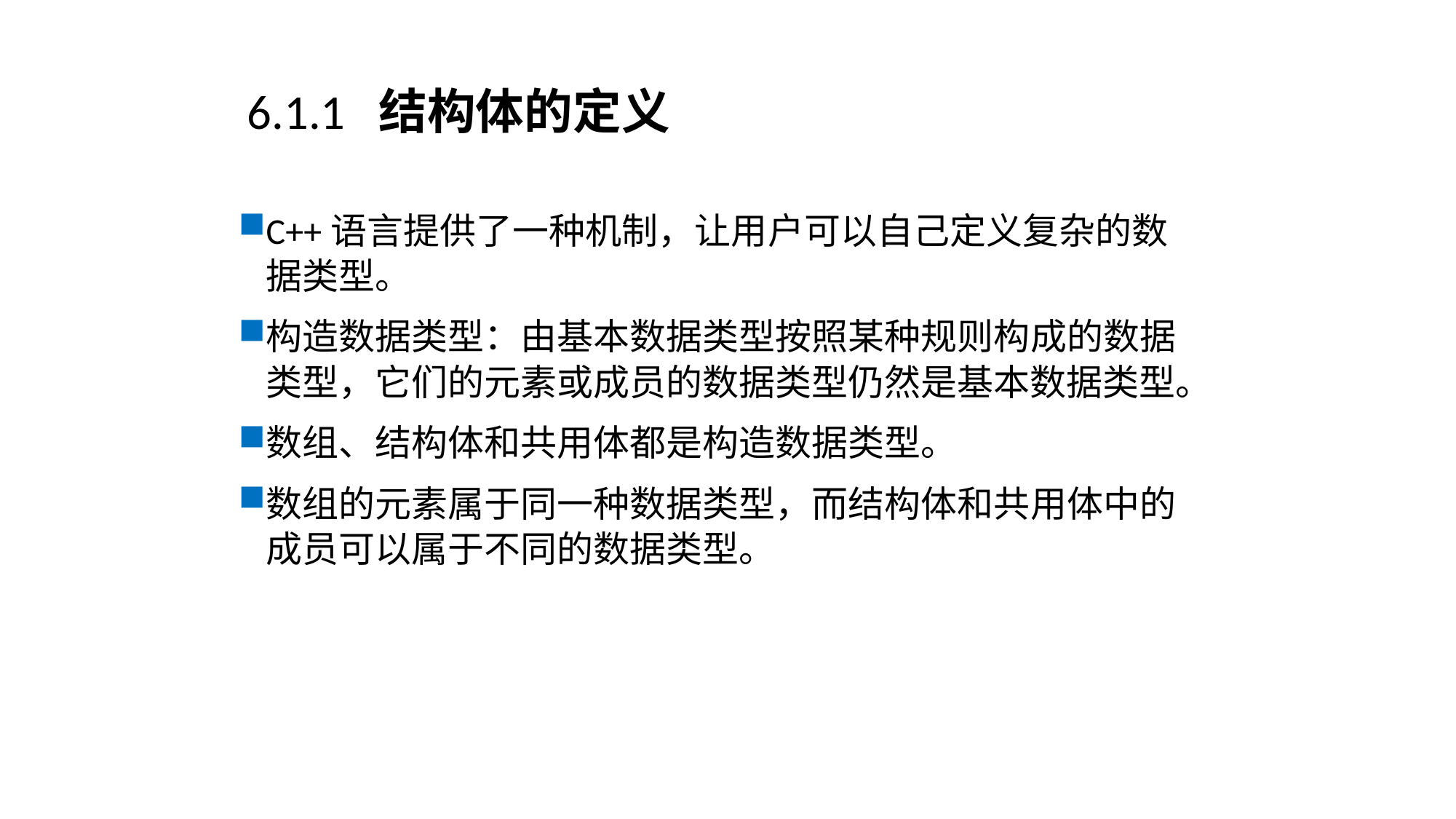

# 6.1.1  结构体的定义
C++语言提供了一种机制，让用户可以自己定义复杂的数据类型。
构造数据类型：由基本数据类型按照某种规则构成的数据类型，它们的元素或成员的数据类型仍然是基本数据类型。
数组、结构体和共用体都是构造数据类型。
数组的元素属于同一种数据类型，而结构体和共用体中的成员可以属于不同的数据类型。